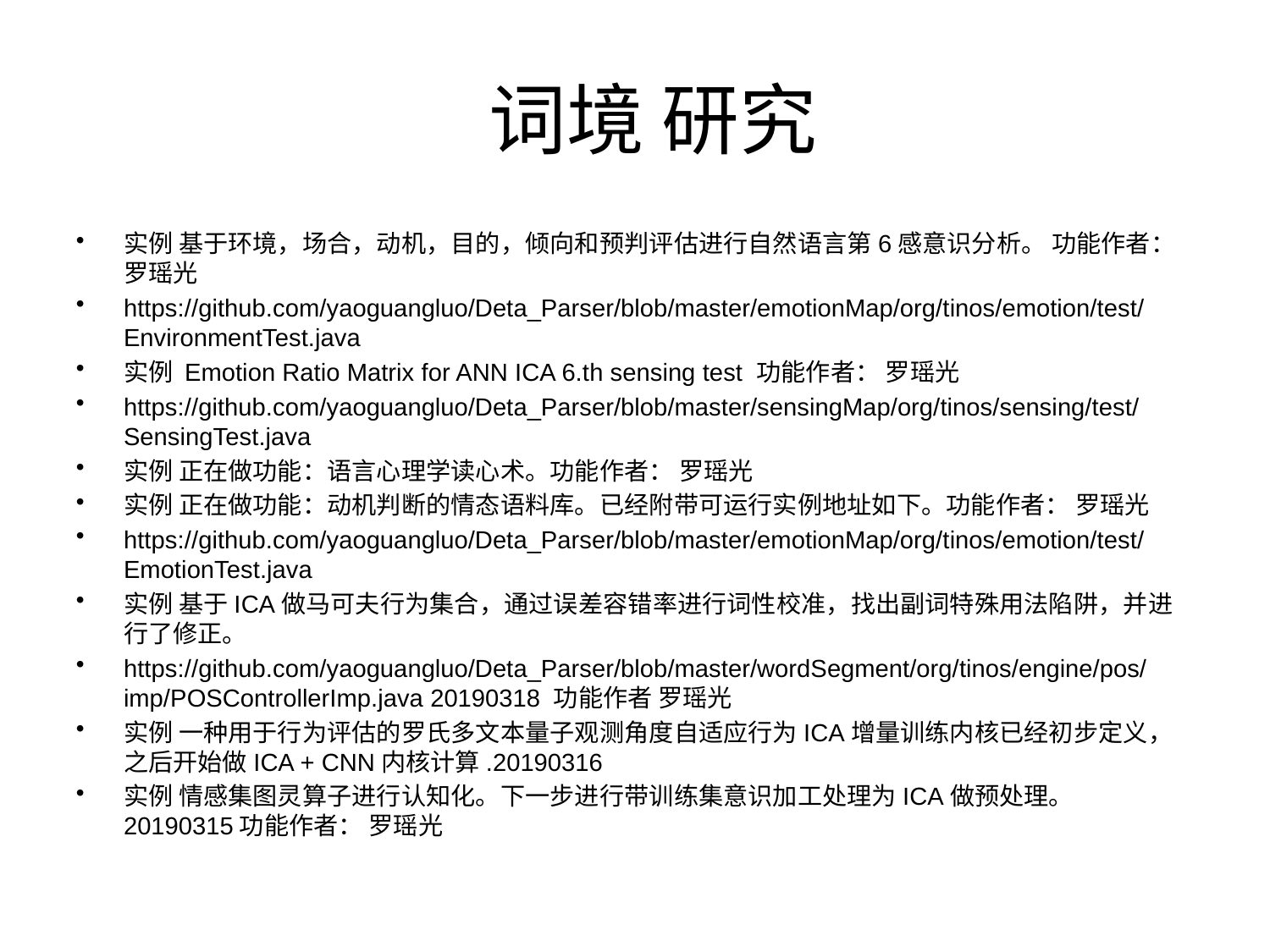

# 词境 研究
实例 基于环境，场合，动机，目的，倾向和预判评估进行自然语言第6感意识分析。 功能作者： 罗瑶光
https://github.com/yaoguangluo/Deta_Parser/blob/master/emotionMap/org/tinos/emotion/test/EnvironmentTest.java
实例 Emotion Ratio Matrix for ANN ICA 6.th sensing test 功能作者： 罗瑶光
https://github.com/yaoguangluo/Deta_Parser/blob/master/sensingMap/org/tinos/sensing/test/SensingTest.java
实例 正在做功能：语言心理学读心术。功能作者： 罗瑶光
实例 正在做功能：动机判断的情态语料库。已经附带可运行实例地址如下。功能作者： 罗瑶光
https://github.com/yaoguangluo/Deta_Parser/blob/master/emotionMap/org/tinos/emotion/test/EmotionTest.java
实例 基于ICA做马可夫行为集合，通过误差容错率进行词性校准，找出副词特殊用法陷阱，并进行了修正。
https://github.com/yaoguangluo/Deta_Parser/blob/master/wordSegment/org/tinos/engine/pos/imp/POSControllerImp.java 20190318 功能作者 罗瑶光
实例 一种用于行为评估的罗氏多文本量子观测角度自适应行为ICA增量训练内核已经初步定义，之后开始做ICA + CNN内核计算.20190316
实例 情感集图灵算子进行认知化。下一步进行带训练集意识加工处理为ICA做预处理。 20190315功能作者： 罗瑶光